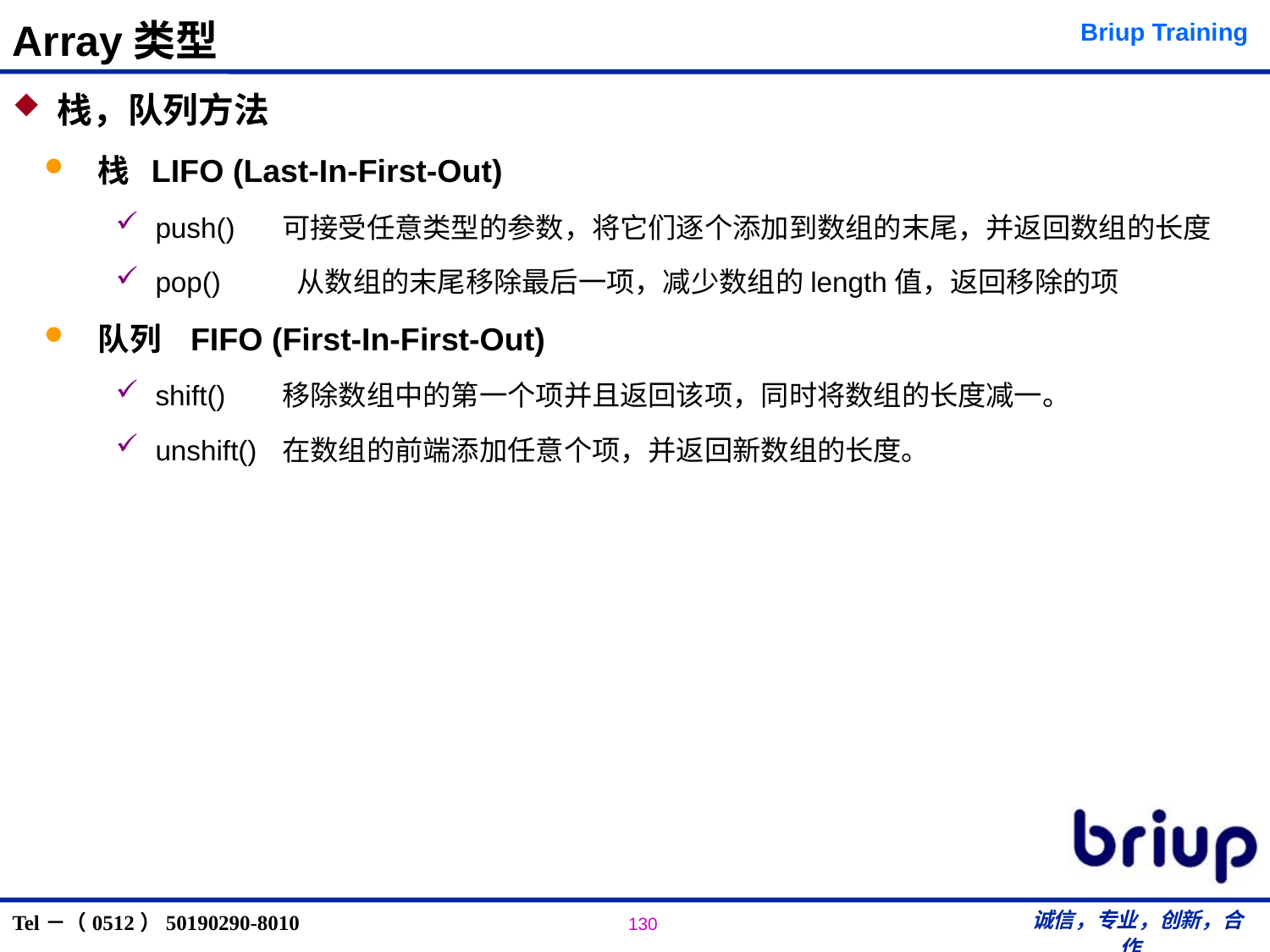

# Array类型
 栈，队列方法
 栈  LIFO (Last-In-First-Out)
push() 	可接受任意类型的参数，将它们逐个添加到数组的末尾，并返回数组的长度
pop()	 从数组的末尾移除最后一项，减少数组的length值，返回移除的项
 队列   FIFO (First-In-First-Out)
shift()  	移除数组中的第一个项并且返回该项，同时将数组的长度减一。
unshift() 	在数组的前端添加任意个项，并返回新数组的长度。